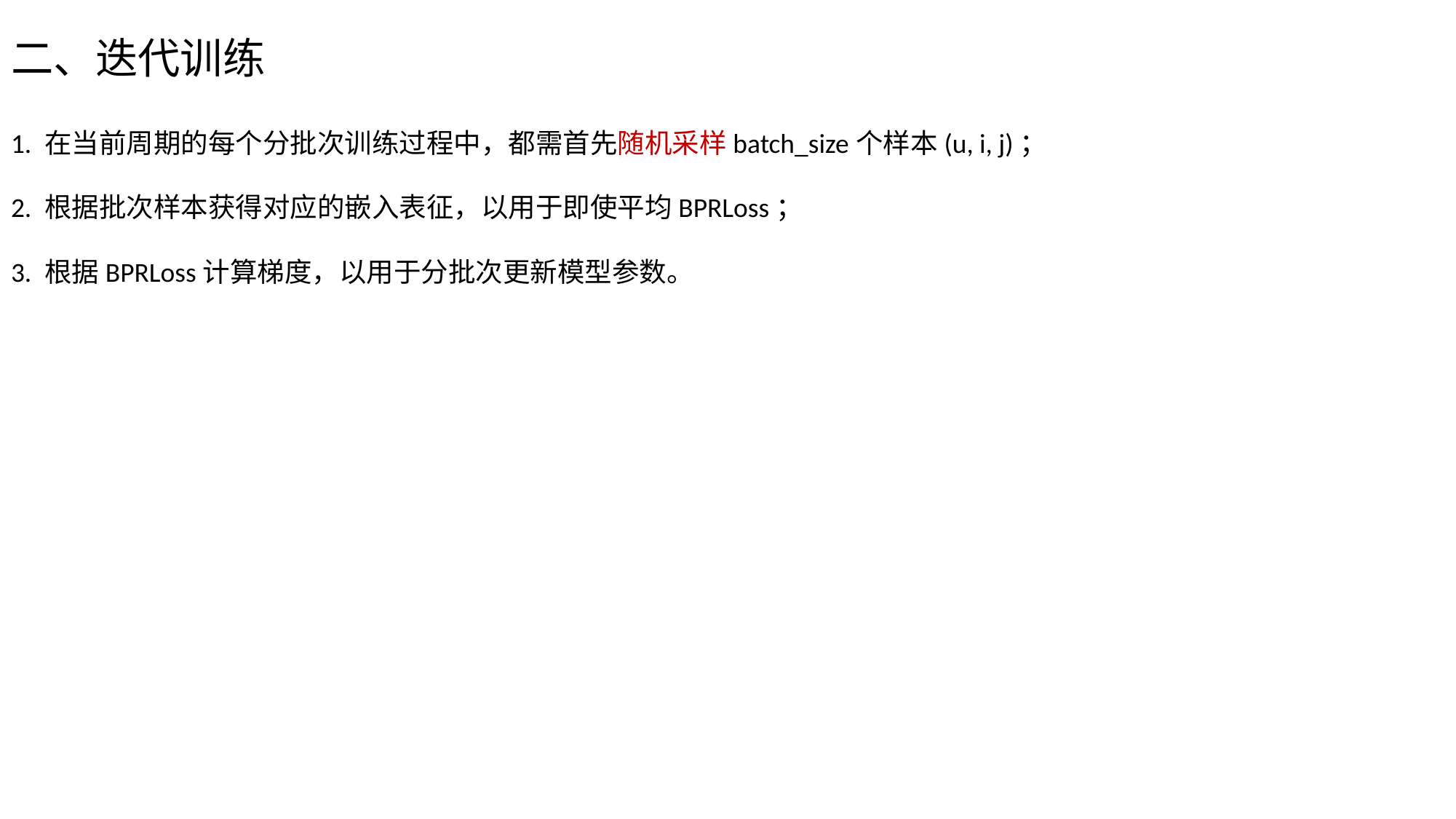

# 二、迭代训练
1. 在当前周期的每个分批次训练过程中，都需首先随机采样batch_size个样本(u, i, j)；
2. 根据批次样本获得对应的嵌入表征，以用于即使平均BPRLoss；
3. 根据BPRLoss计算梯度，以用于分批次更新模型参数。